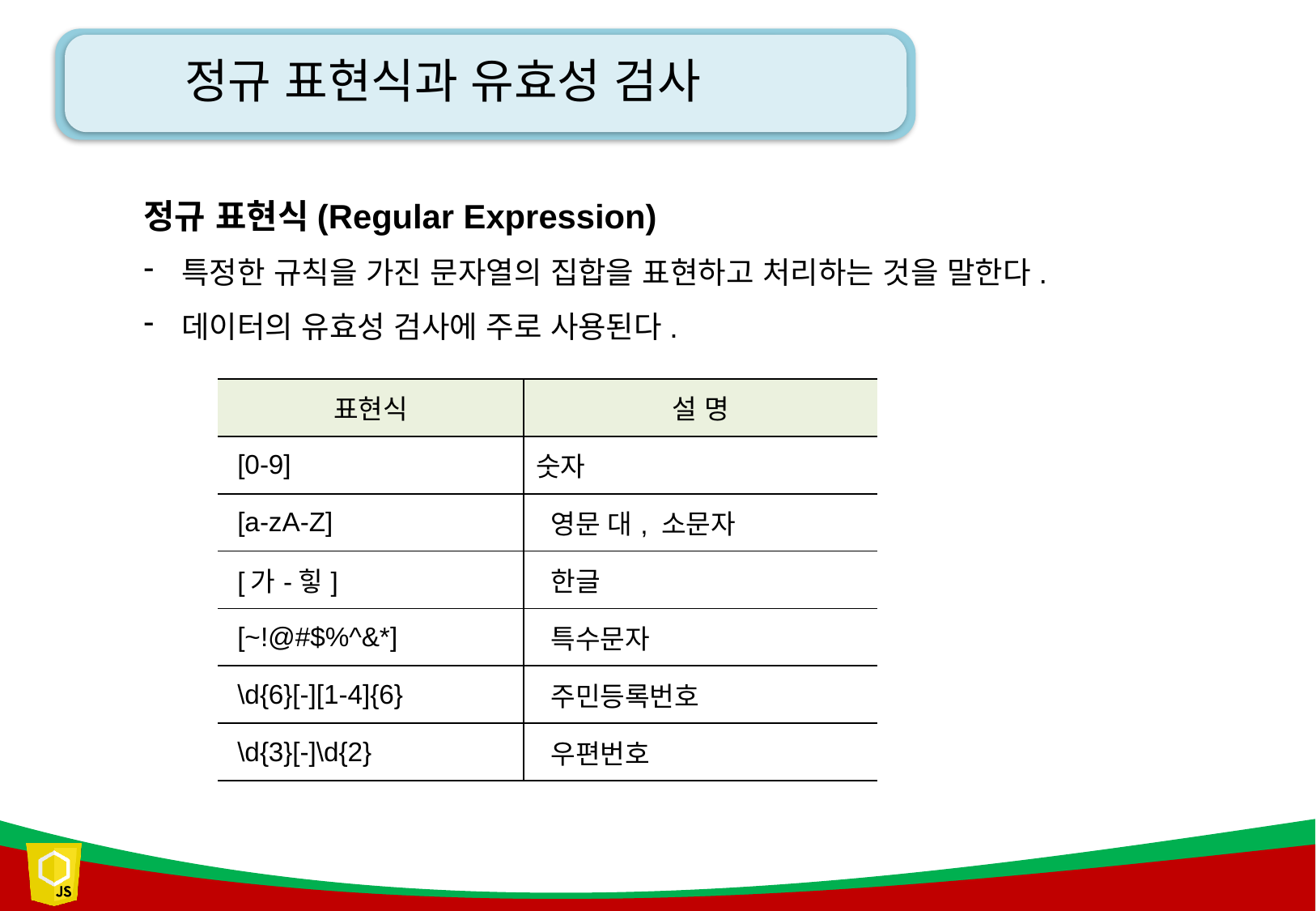

정규 표현식과 유효성 검사
정규 표현식(Regular Expression)
특정한 규칙을 가진 문자열의 집합을 표현하고 처리하는 것을 말한다.
데이터의 유효성 검사에 주로 사용된다.
| 표현식 | 설 명 |
| --- | --- |
| [0-9] | 숫자 |
| [a-zA-Z] | 영문 대, 소문자 |
| [가-힣] | 한글 |
| [~!@#$%^&\*] | 특수문자 |
| \d{6}[-][1-4]{6} | 주민등록번호 |
| \d{3}[-]\d{2} | 우편번호 |